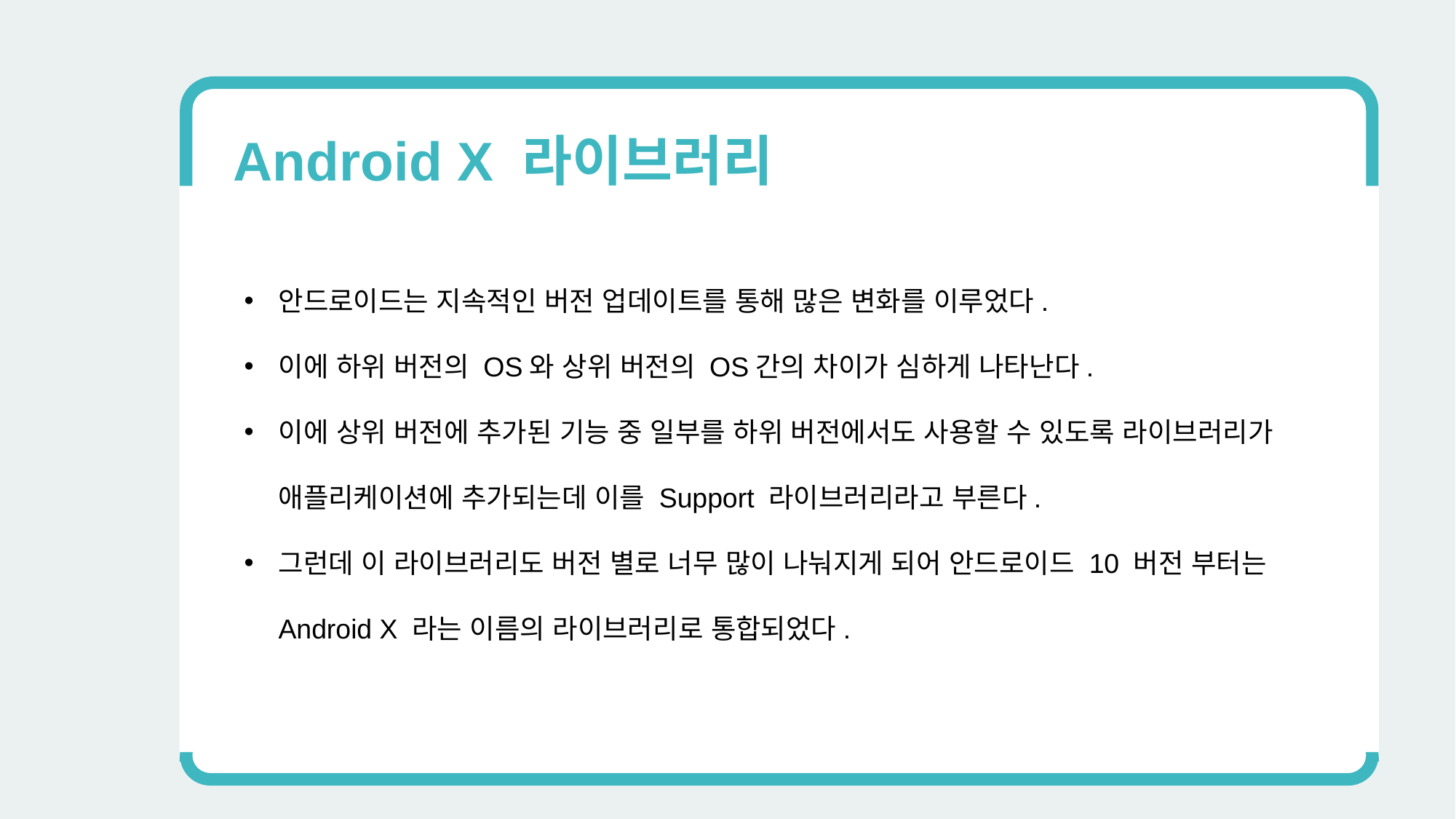

Android X 라이브러리

안드로이드는 지속적인 버전 업데이트를 통해 많은 변화를 이루었다.
이에 하위 버전의 OS와 상위 버전의 OS간의 차이가 심하게 나타난다.
이에 상위 버전에 추가된 기능 중 일부를 하위 버전에서도 사용할 수 있도록 라이브러리가 애플리케이션에 추가되는데 이를 Support 라이브러리라고 부른다.
그런데 이 라이브러리도 버전 별로 너무 많이 나눠지게 되어 안드로이드 10 버전 부터는 Android X 라는 이름의 라이브러리로 통합되었다.